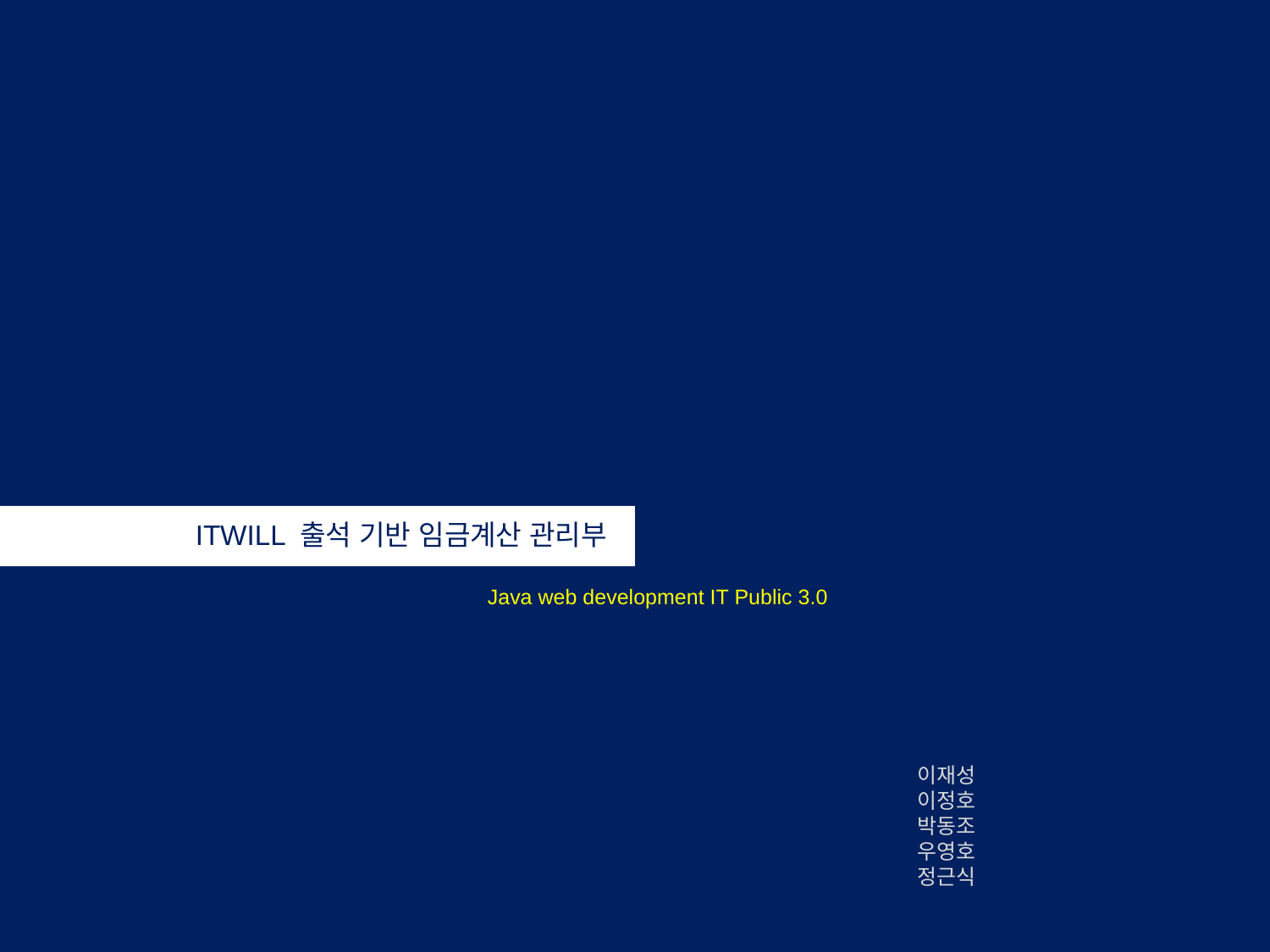

윤고딕310
윤고딕330
윤고딕350
ITWILL 출석기반 임금계산 4조
4조 IT개발 첫번째 프로젝트

ITWILL 출석 기반 임금계산 관리부
Java web development IT Public 3.0
이재성
이정호
박동조
우영호
정근식